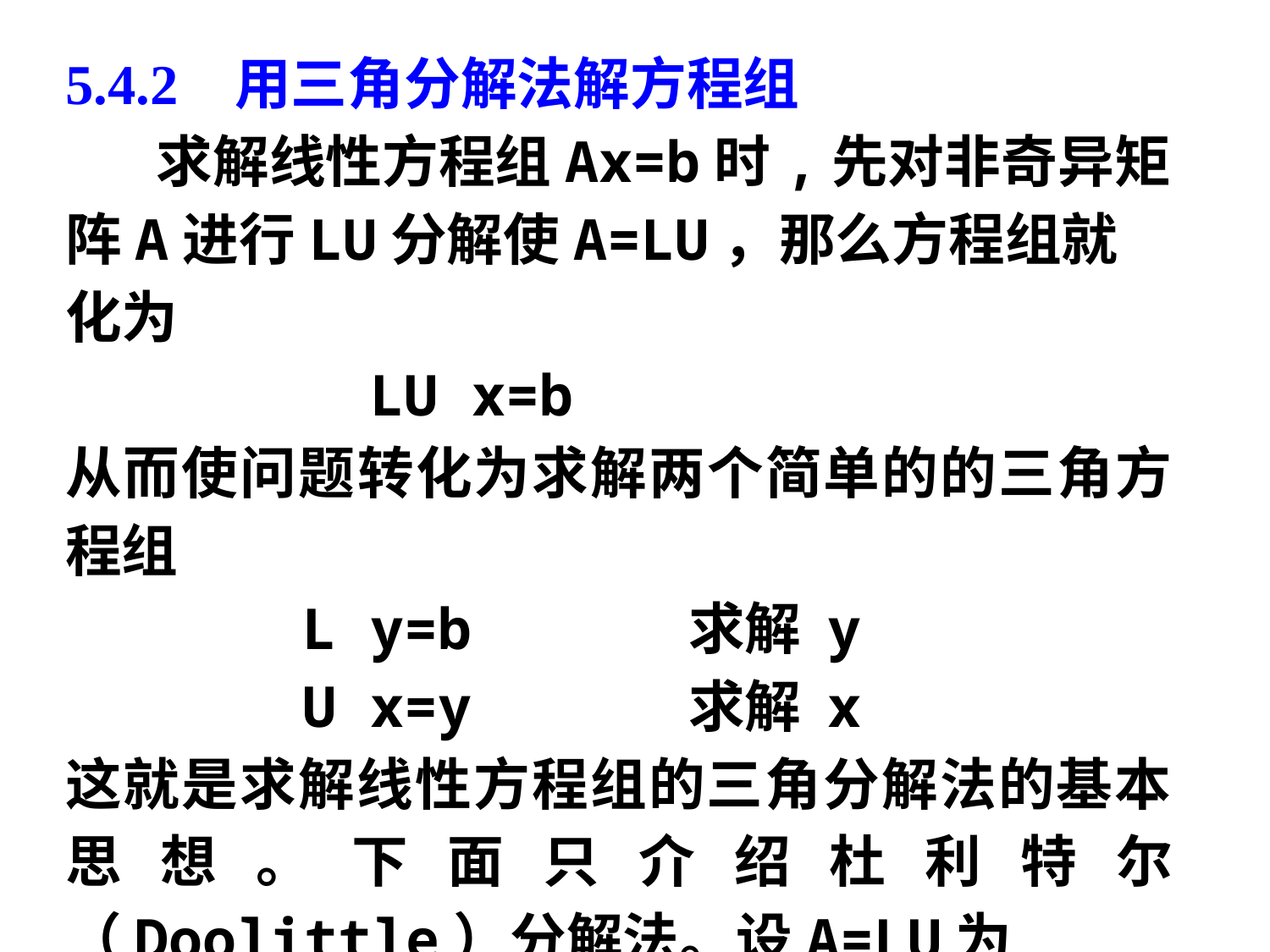

5.4.2   用三角分解法解方程组
      求解线性方程组Ax=b时,先对非奇异矩阵A进行LU分解使A=LU，那么方程组就化为
         LU x=b
从而使问题转化为求解两个简单的的三角方程组
       L y=b      求解 y
       U x=y      求解 x
这就是求解线性方程组的三角分解法的基本思想。下面只介绍杜利特尔（Doolittle）分解法。设A=LU为